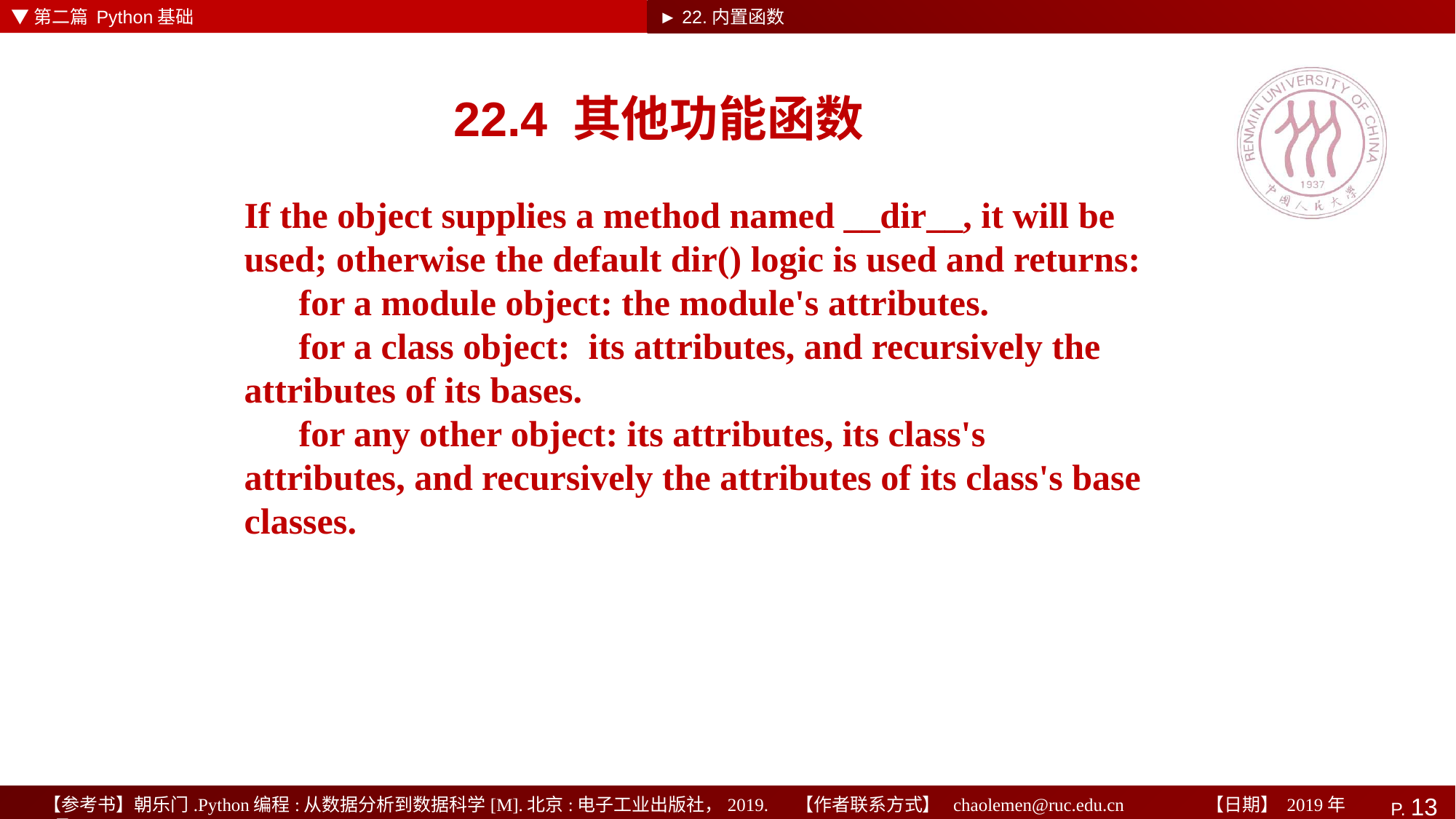

▼第二篇 Python基础
► 22.内置函数
# 22.4 其他功能函数
If the object supplies a method named __dir__, it will be used; otherwise the default dir() logic is used and returns:
      for a module object: the module's attributes.
      for a class object:  its attributes, and recursively the attributes of its bases.
      for any other object: its attributes, its class's attributes, and recursively the attributes of its class's base classes.